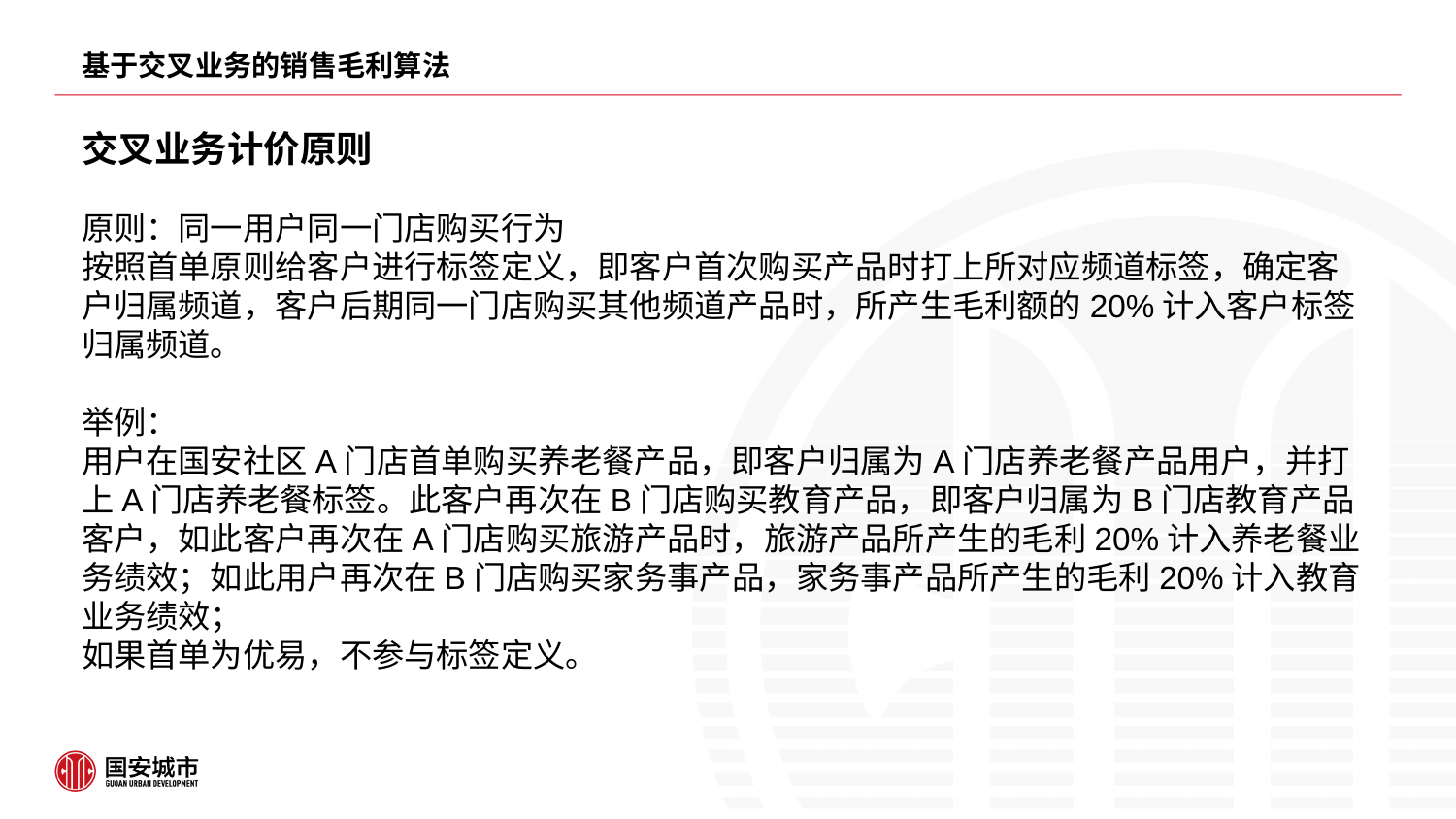

# 基于交叉业务的销售毛利算法
交叉业务计价原则

原则：同一用户同一门店购买行为
按照首单原则给客户进行标签定义，即客户首次购买产品时打上所对应频道标签，确定客户归属频道，客户后期同一门店购买其他频道产品时，所产生毛利额的20%计入客户标签归属频道。

举例：
用户在国安社区A门店首单购买养老餐产品，即客户归属为A门店养老餐产品用户，并打上A门店养老餐标签。此客户再次在B门店购买教育产品，即客户归属为B门店教育产品客户，如此客户再次在A门店购买旅游产品时，旅游产品所产生的毛利20%计入养老餐业务绩效；如此用户再次在B门店购买家务事产品，家务事产品所产生的毛利20%计入教育业务绩效；
如果首单为优易，不参与标签定义。